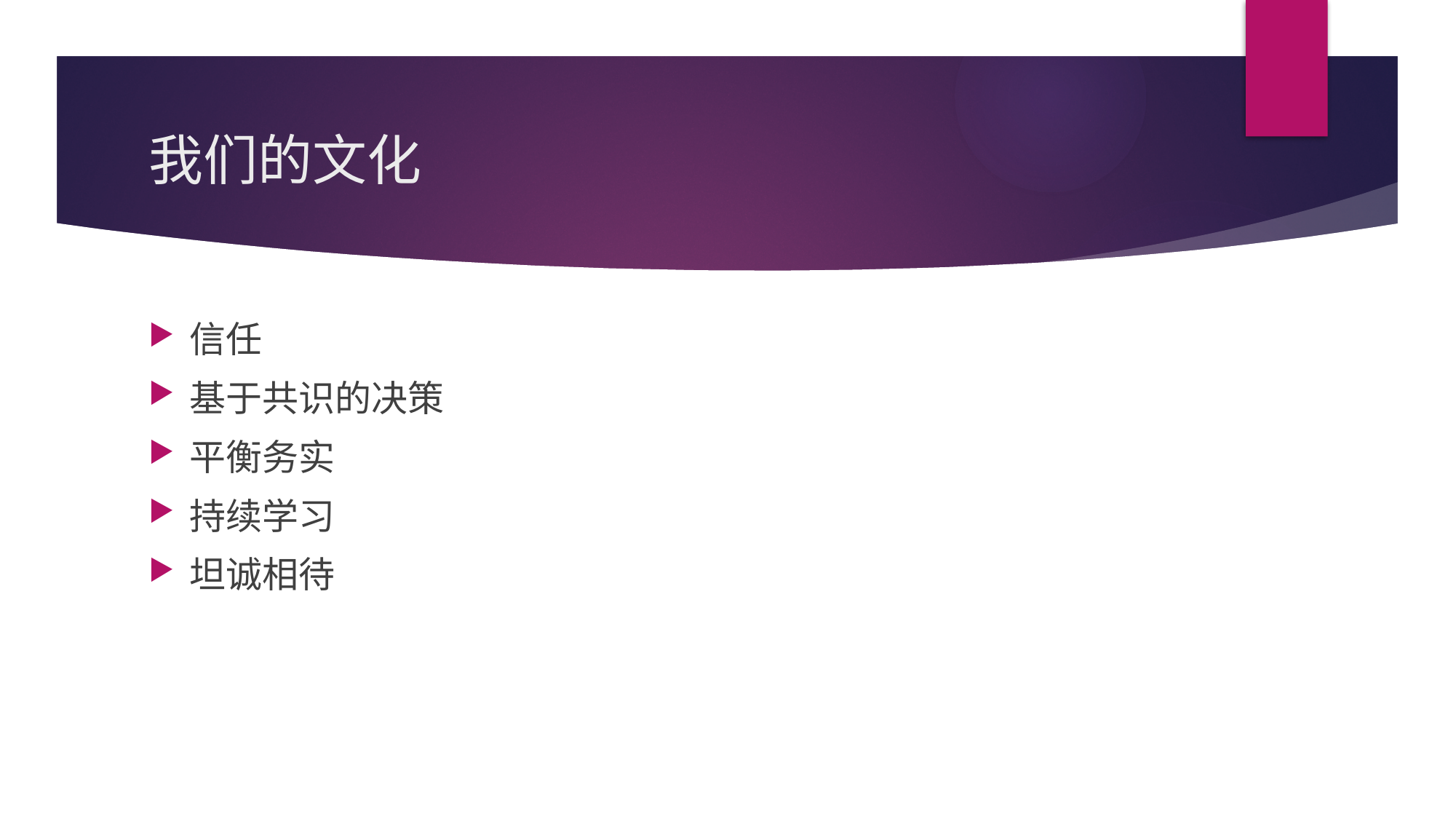

# 我们的文化
信任
基于共识的决策
平衡务实
持续学习
坦诚相待